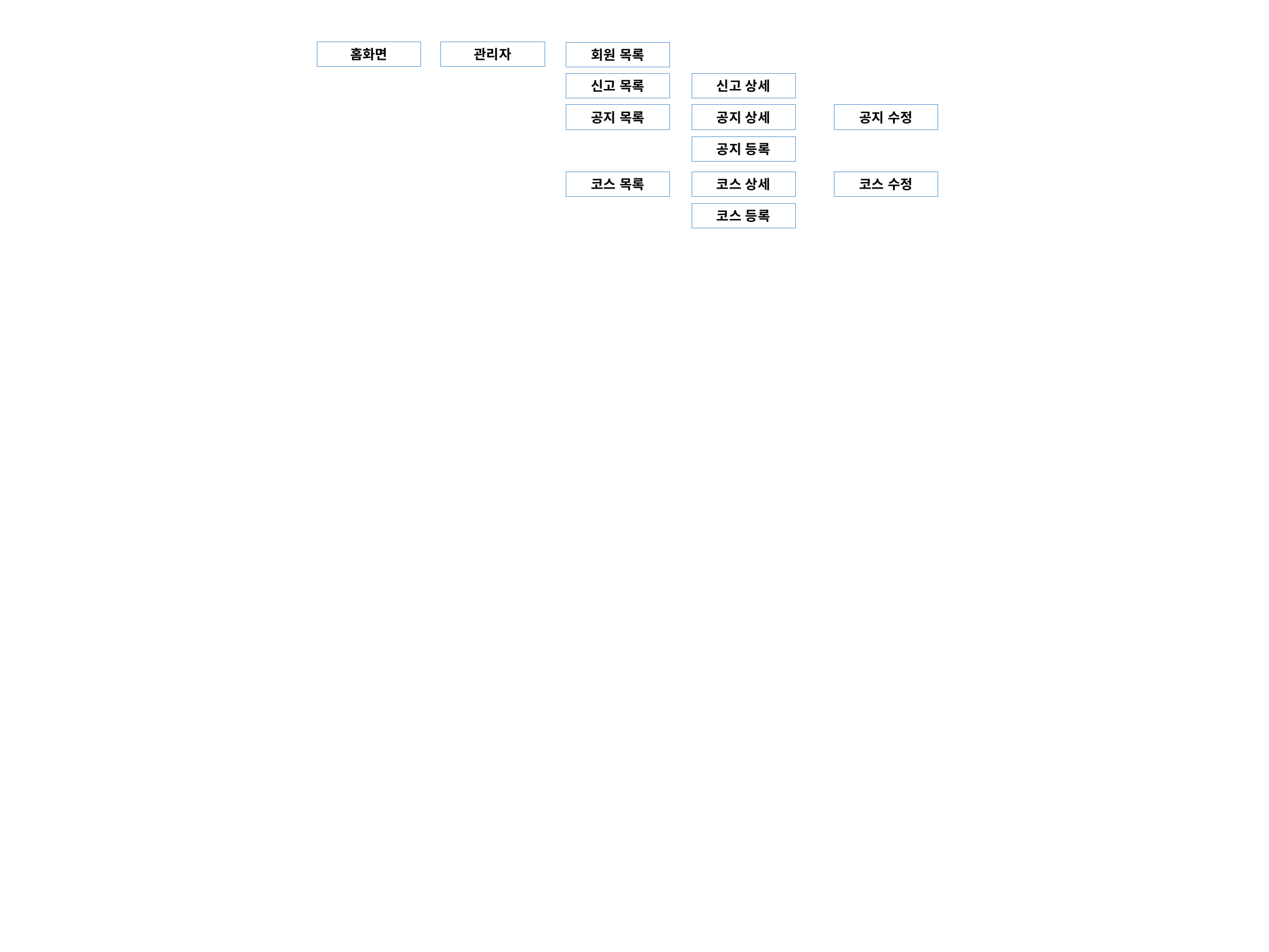

홈화면
관리자
회원 목록
신고 목록
신고 상세
공지 목록
공지 상세
공지 수정
공지 등록
코스 목록
코스 상세
코스 수정
코스 등록